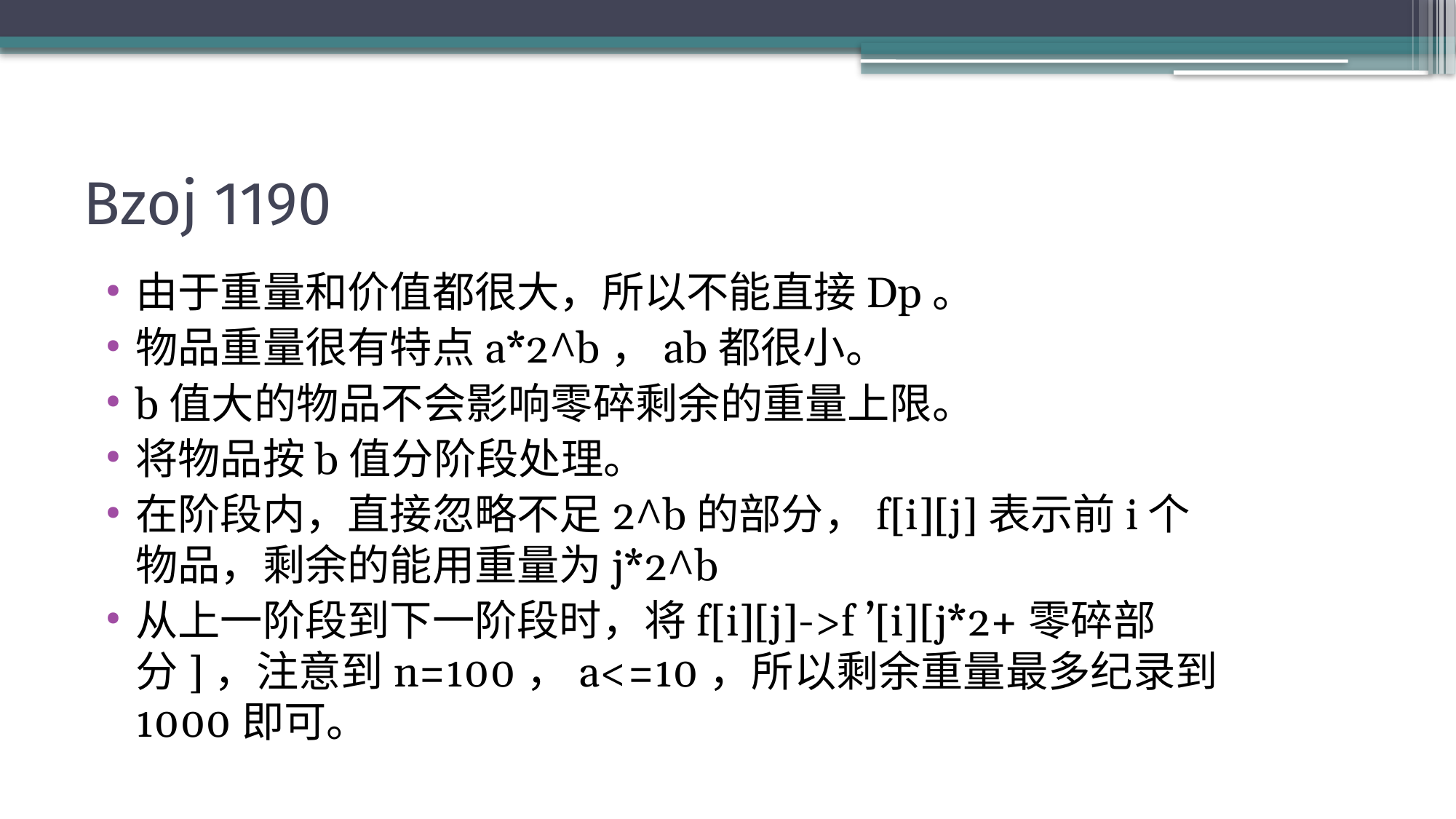

# Bzoj 1190
由于重量和价值都很大，所以不能直接Dp。
物品重量很有特点a*2^b，ab都很小。
b值大的物品不会影响零碎剩余的重量上限。
将物品按b值分阶段处理。
在阶段内，直接忽略不足2^b的部分，f[i][j]表示前i个物品，剩余的能用重量为j*2^b
从上一阶段到下一阶段时，将f[i][j]->f ’[i][j*2+零碎部分]，注意到n=100，a<=10，所以剩余重量最多纪录到1000即可。